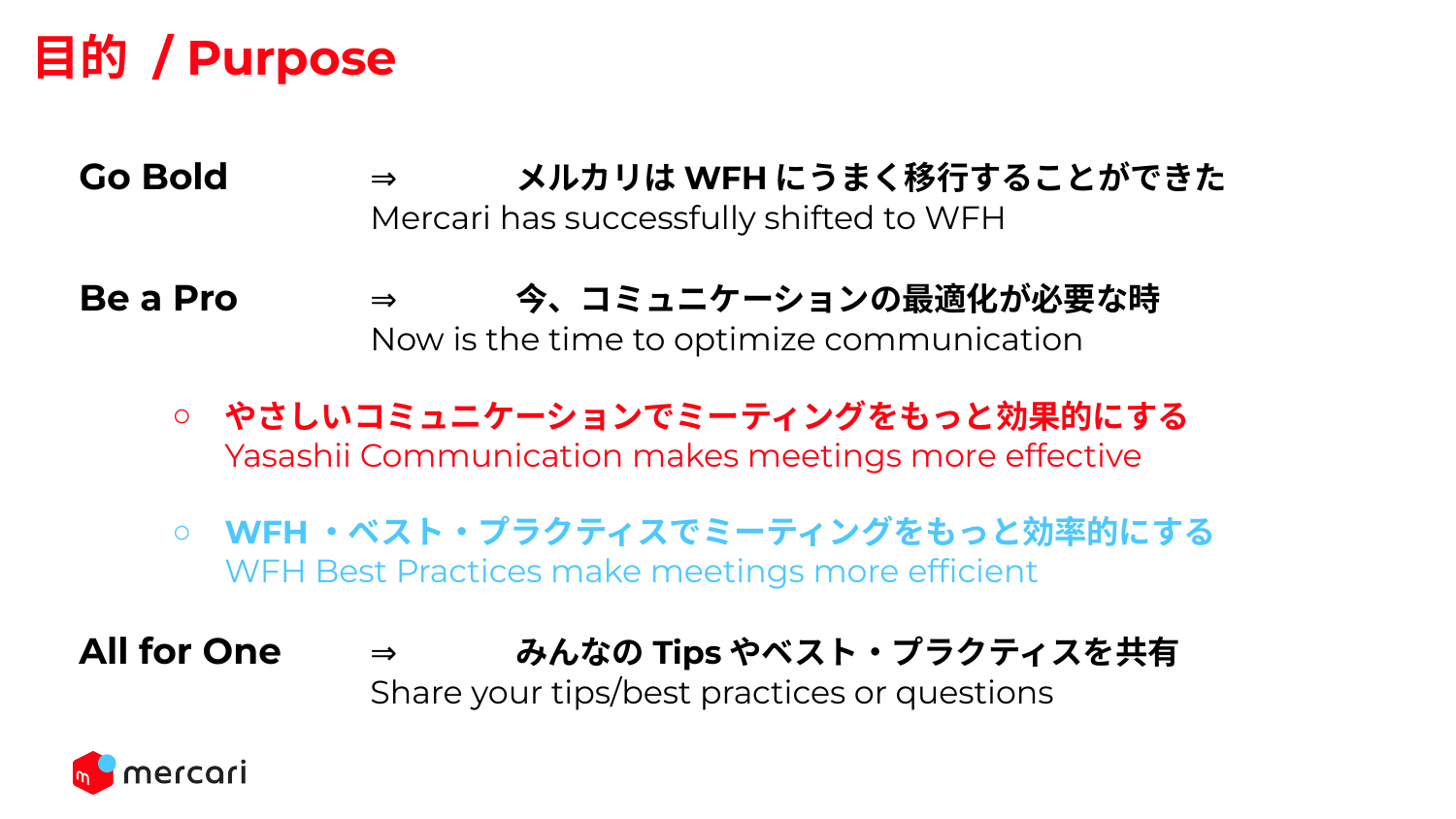

目的 / Purpose
Go Bold 	⇒	メルカリはWFHにうまく移行することができた
Mercari has successfully shifted to WFH

Be a Pro 	⇒	今、コミュニケーションの最適化が必要な時
Now is the time to optimize communication

やさしいコミュニケーションでミーティングをもっと効果的にする
Yasashii Communication makes meetings more effective

WFH・ベスト・プラクティスでミーティングをもっと効率的にする
WFH Best Practices make meetings more efficient

All for One 	⇒	みんなのTipsやベスト・プラクティスを共有
Share your tips/best practices or questions